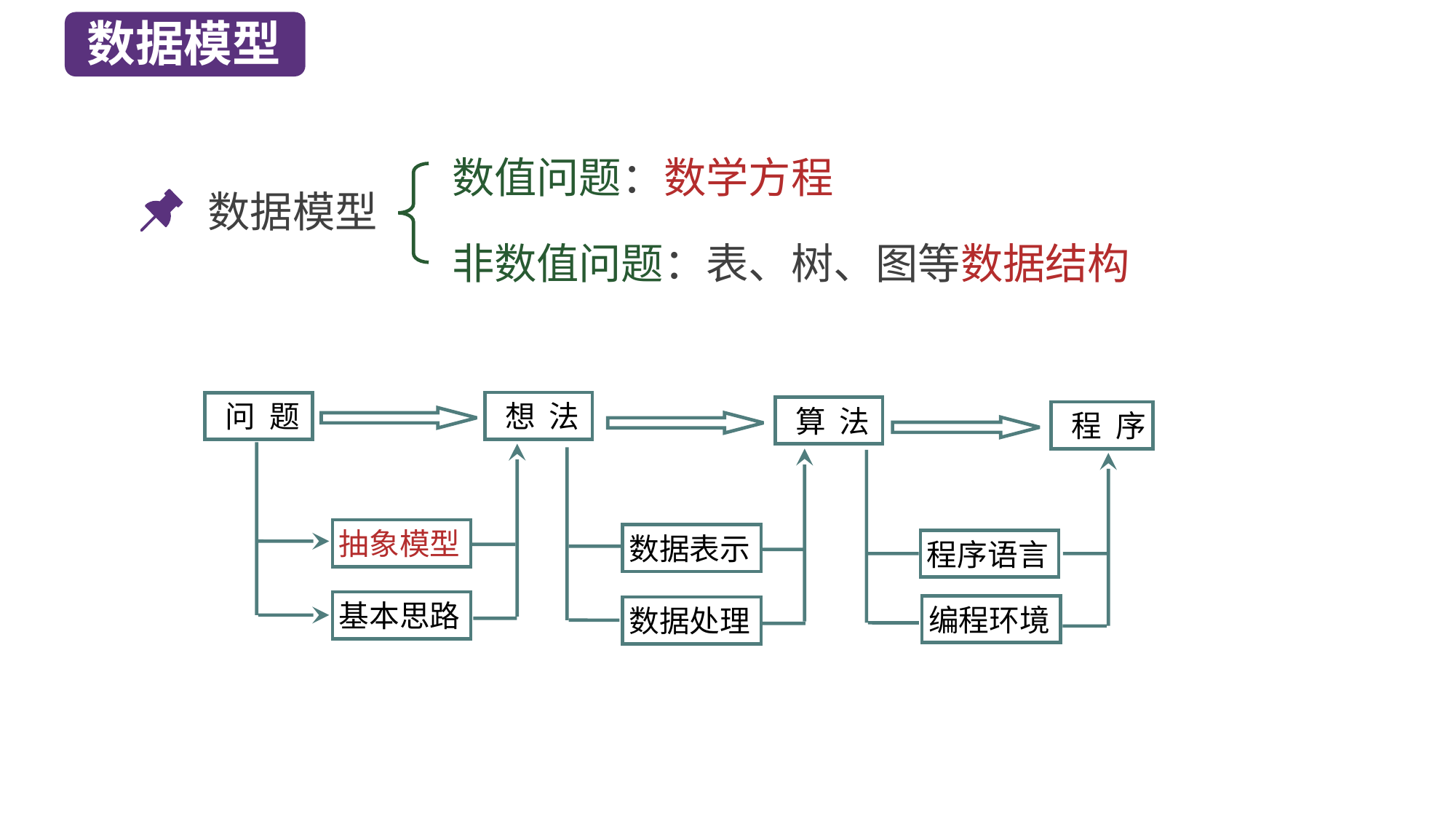

数据模型

数值问题：数学方程
非数值问题：表、树、图等数据结构

数据模型

 想  法
 问  题
 算  法
 程  序

数据表示

数据处理

程序语言

编程环境

抽象模型

基本思路